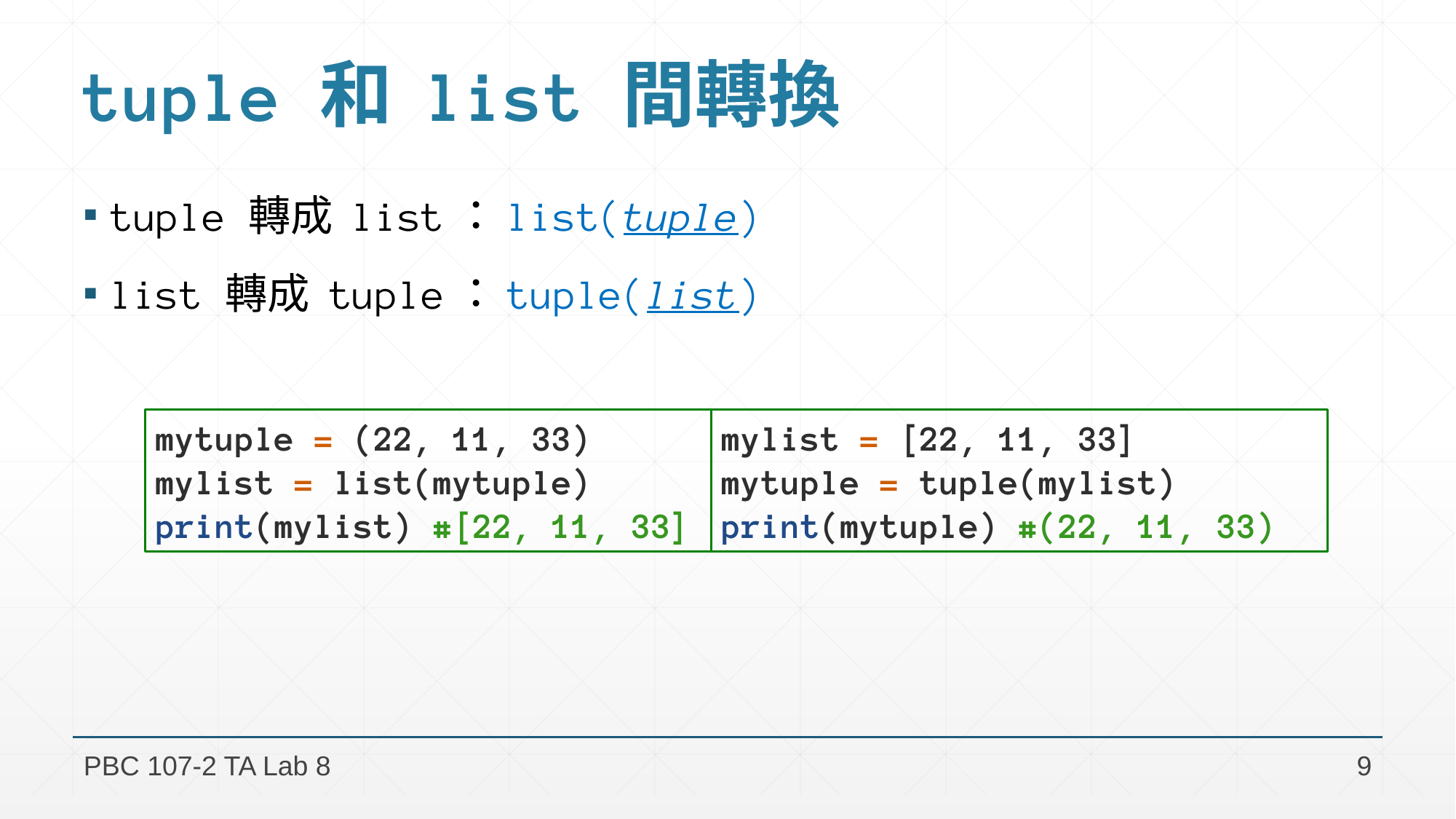

# tuple 和 list 間轉換
tuple 轉成 list：list(tuple)
list 轉成 tuple：tuple(list)

mytuple = (22, 11, 33)
mylist = list(mytuple)
print(mylist) #[22, 11, 33]
mylist = [22, 11, 33]
mytuple = tuple(mylist)
print(mytuple) #(22, 11, 33)
PBC 107-2 TA Lab 8
9